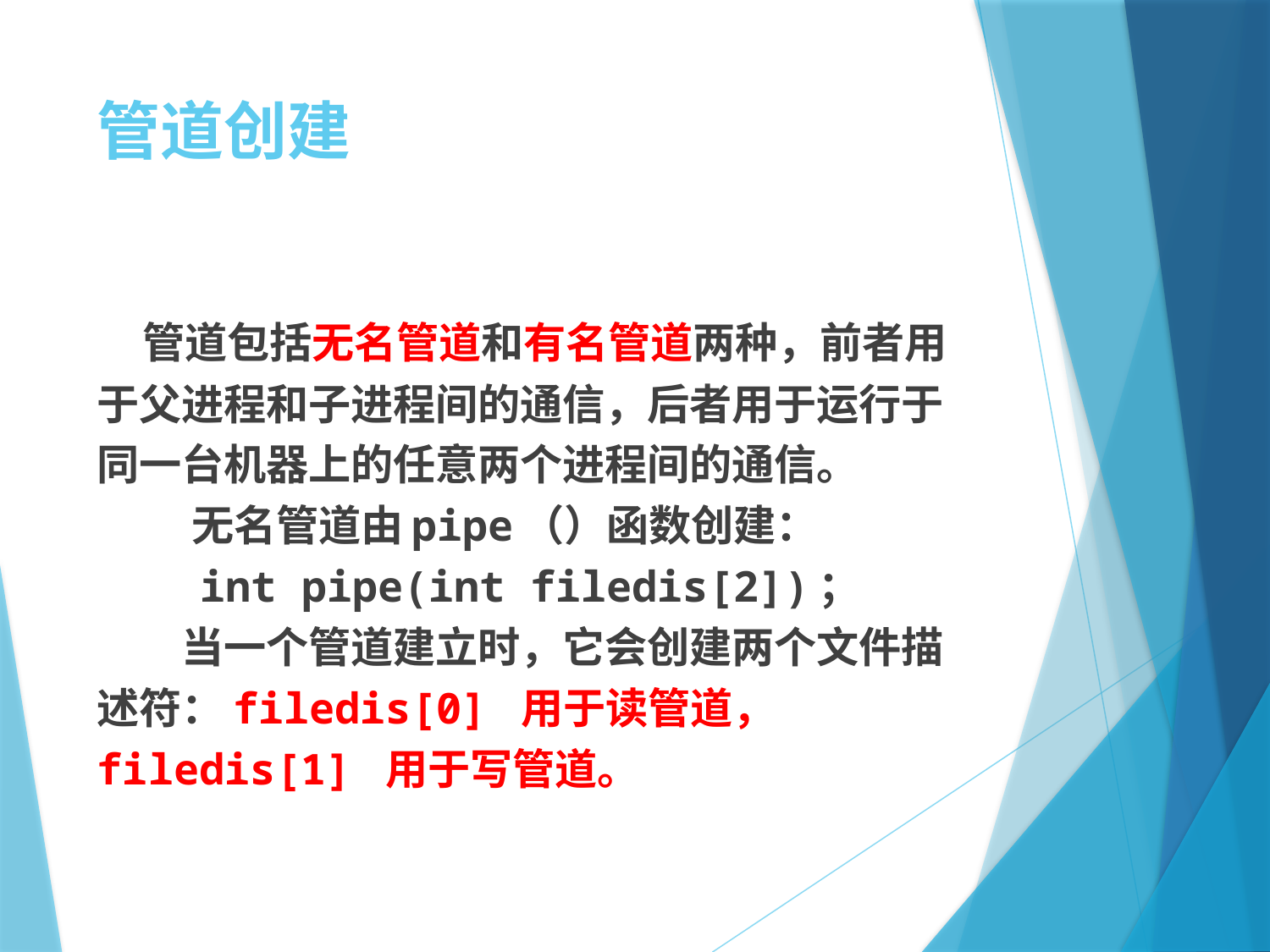

# 管道创建
管道包括无名管道和有名管道两种，前者用于父进程和子进程间的通信，后者用于运行于同一台机器上的任意两个进程间的通信。
　　 无名管道由pipe（）函数创建：
　　 int pipe(int filedis[2])；
　　当一个管道建立时，它会创建两个文件描述符：filedis[0] 用于读管道， filedis[1] 用于写管道。